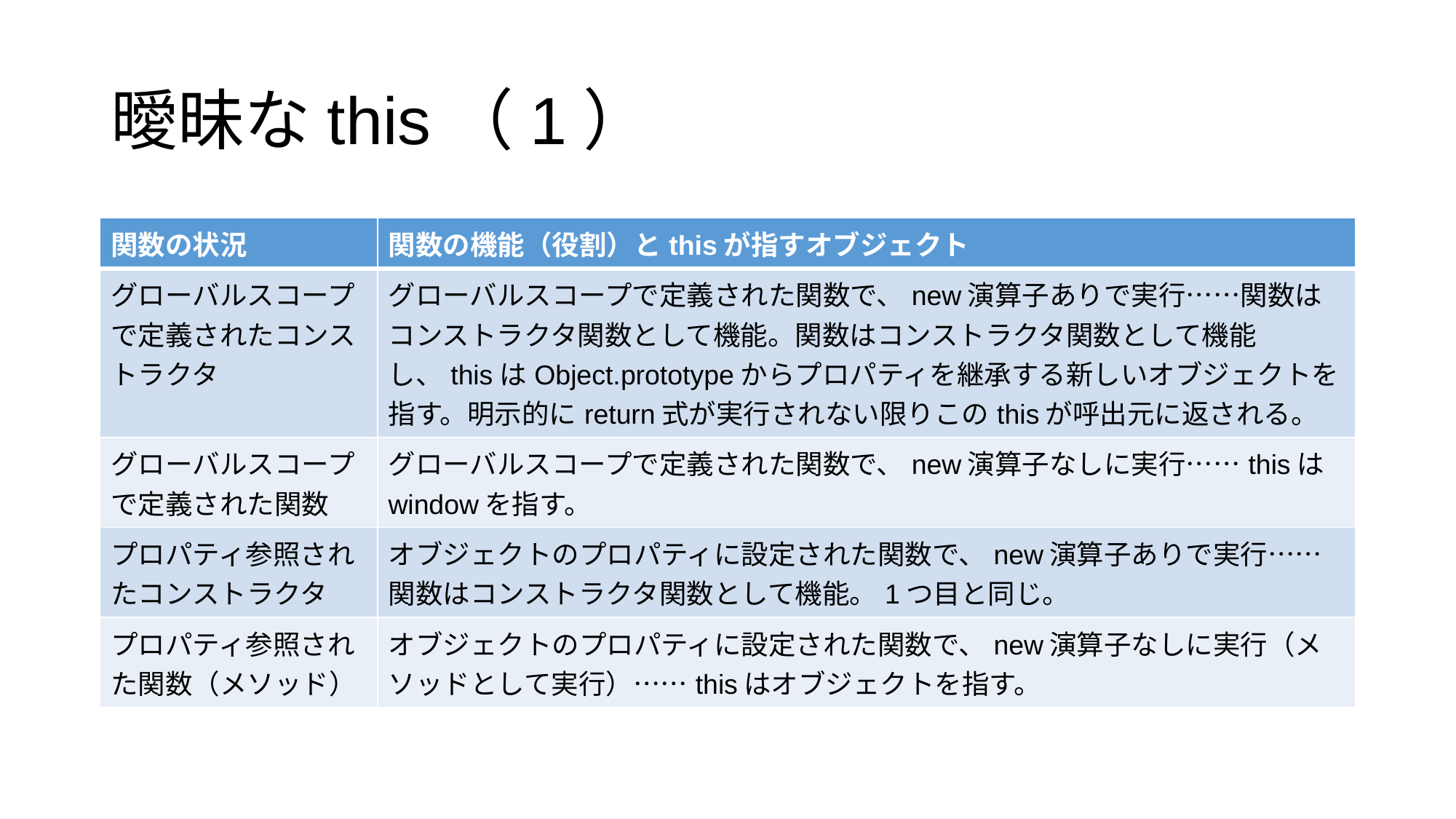

# 曖昧なthis（1）
| 関数の状況 | 関数の機能（役割）とthisが指すオブジェクト |
| --- | --- |
| グローバルスコープで定義されたコンストラクタ | グローバルスコープで定義された関数で、new演算子ありで実行……関数はコンストラクタ関数として機能。関数はコンストラクタ関数として機能し、thisはObject.prototypeからプロパティを継承する新しいオブジェクトを指す。明示的にreturn式が実行されない限りこのthisが呼出元に返される。 |
| グローバルスコープで定義された関数 | グローバルスコープで定義された関数で、new演算子なしに実行……thisはwindowを指す。 |
| プロパティ参照されたコンストラクタ | オブジェクトのプロパティに設定された関数で、new演算子ありで実行……関数はコンストラクタ関数として機能。1つ目と同じ。 |
| プロパティ参照された関数（メソッド） | オブジェクトのプロパティに設定された関数で、new演算子なしに実行（メソッドとして実行）……thisはオブジェクトを指す。 |